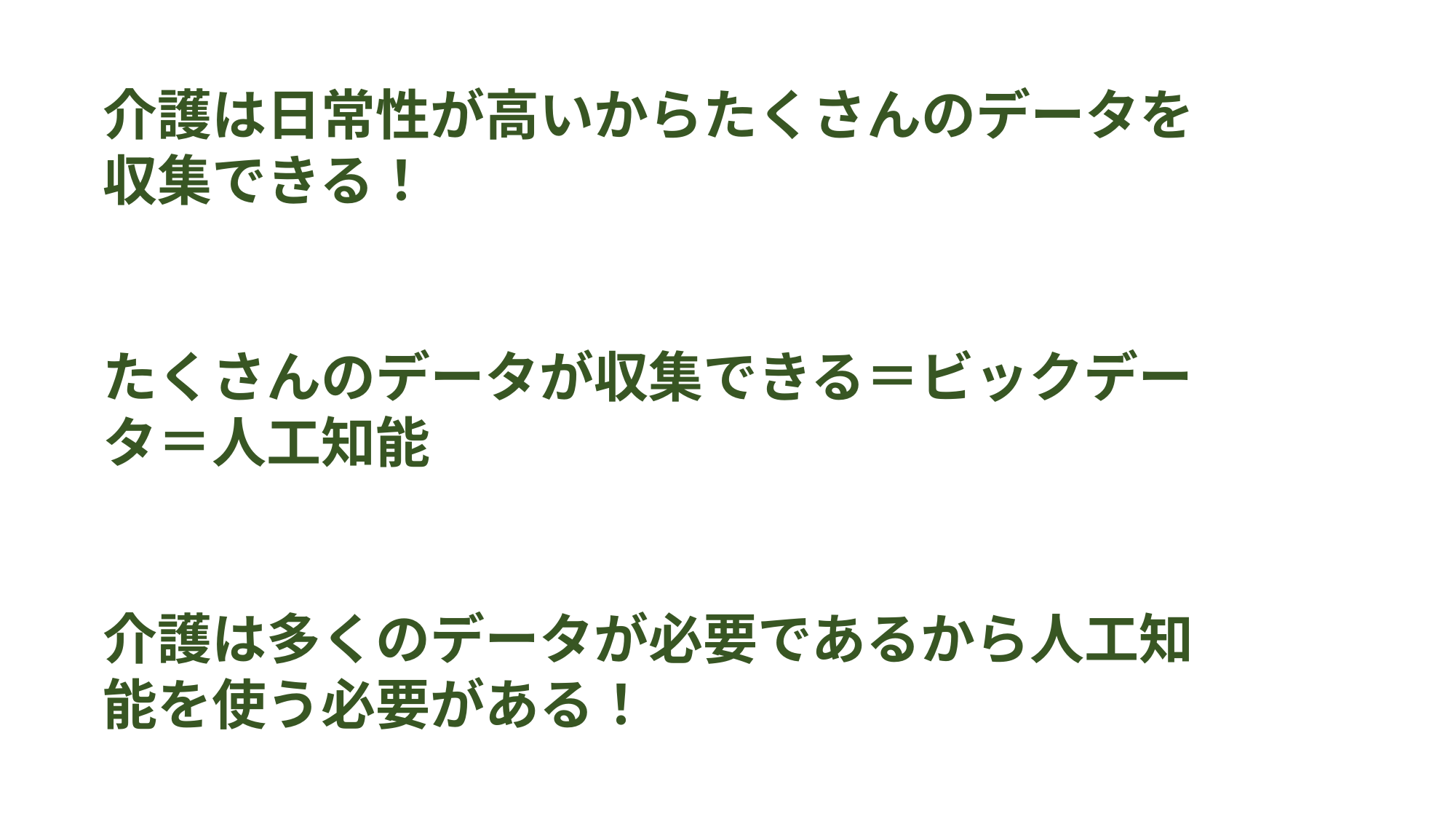

介護は日常性が高いからたくさんのデータを収集できる！

たくさんのデータが収集できる＝ビックデータ＝人工知能

介護は多くのデータが必要であるから人工知能を使う必要がある！